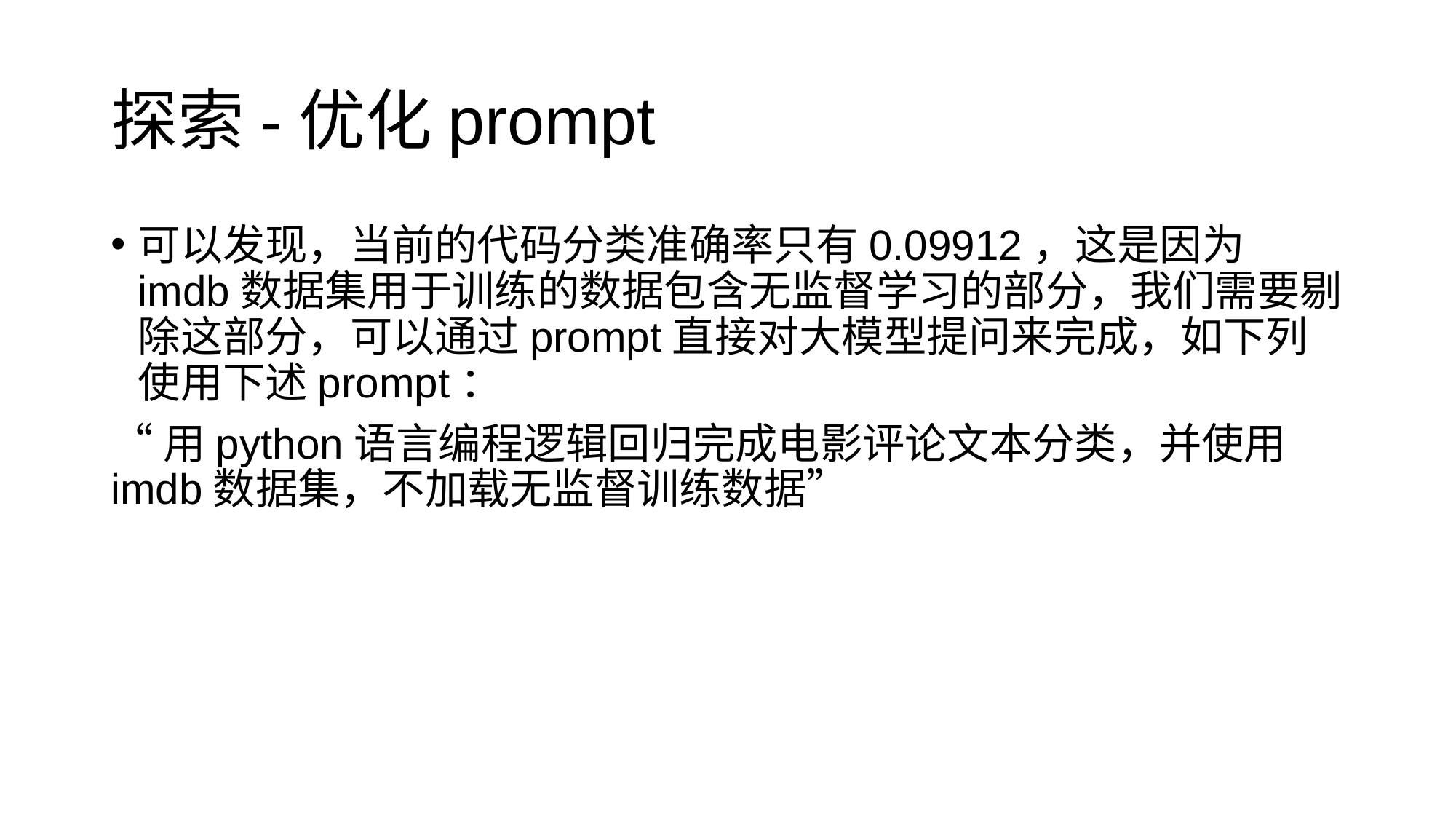

# 探索-优化prompt
可以发现，当前的代码分类准确率只有0.09912，这是因为imdb数据集用于训练的数据包含无监督学习的部分，我们需要剔除这部分，可以通过prompt直接对大模型提问来完成，如下列使用下述prompt：
“用python语言编程逻辑回归完成电影评论文本分类，并使用imdb数据集，不加载无监督训练数据”